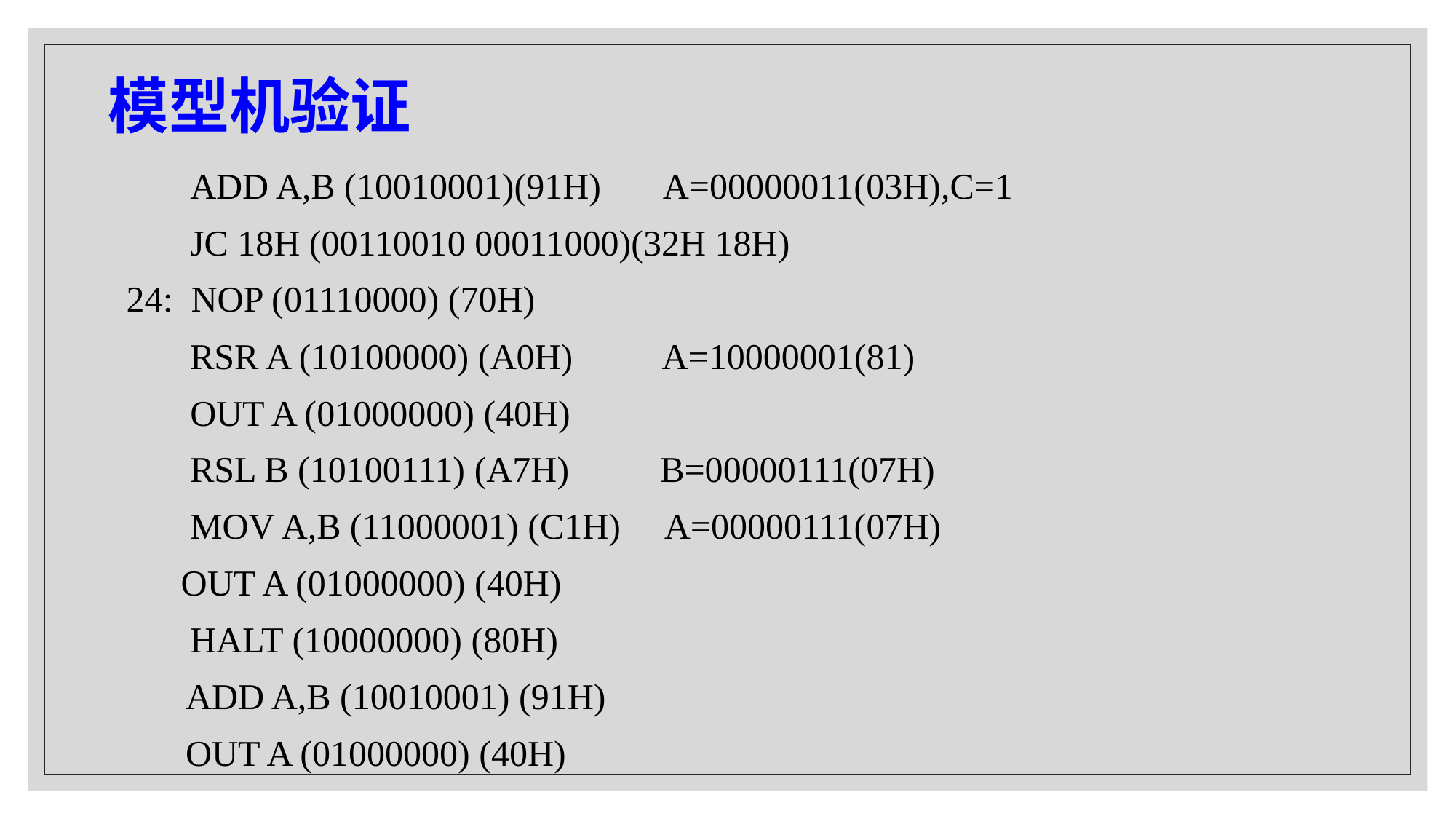

模型机验证
       ADD A,B (10010001)(91H)       A=00000011(03H),C=1
       JC 18H (00110010 00011000)(32H 18H)
24:  NOP (01110000) (70H)
       RSR A (10100000) (A0H)          A=10000001(81)
       OUT A (01000000) (40H)
       RSL B (10100111) (A7H)          B=00000111(07H)
       MOV A,B (11000001) (C1H)     A=00000111(07H)
      OUT A (01000000) (40H)
       HALT (10000000) (80H)
   ADD A,B (10010001) (91H)
   OUT A (01000000) (40H)